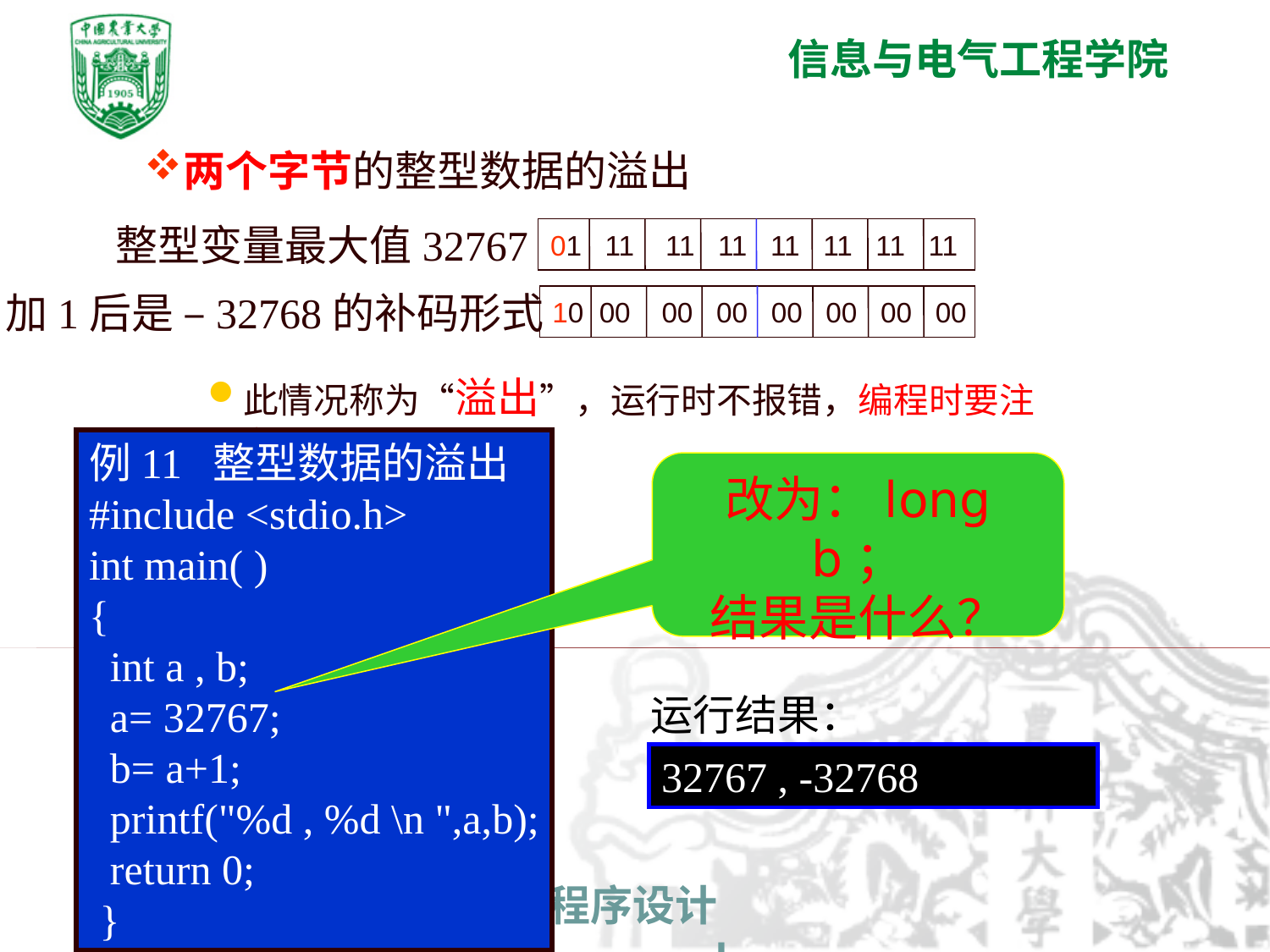

两个字节的整型数据的溢出

此情况称为“溢出”，运行时不报错，编程时要注意
整型变量最大值32767
01   11    11   11   11   11   11   11

加1后是 –32768的补码形式
10  00    00   00   00   00   00   00

例11  整型数据的溢出
#include <stdio.h>
int main( )
{
  int a , b;
  a= 32767;
  b= a+1;
  printf("%d , %d \n ",a,b);
  return 0;
 }
改为：long b；
结果是什么？
   运行结果：
32767 , -32768